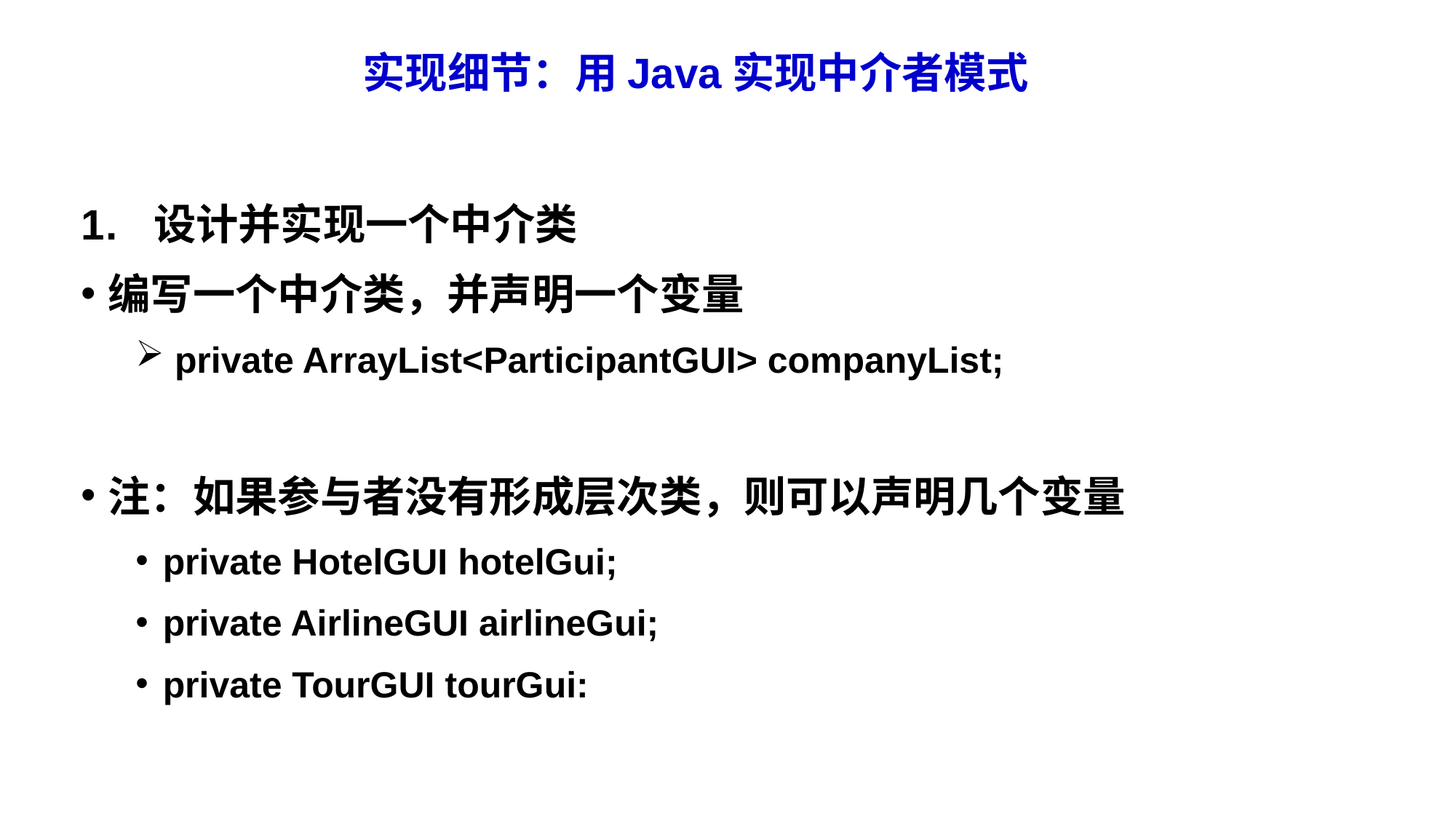

# 实现细节：用Java实现中介者模式
设计并实现一个中介类
编写一个中介类，并声明一个变量
 private ArrayList<ParticipantGUI> companyList;

注：如果参与者没有形成层次类，则可以声明几个变量
private HotelGUI hotelGui;
private AirlineGUI airlineGui;
private TourGUI tourGui: